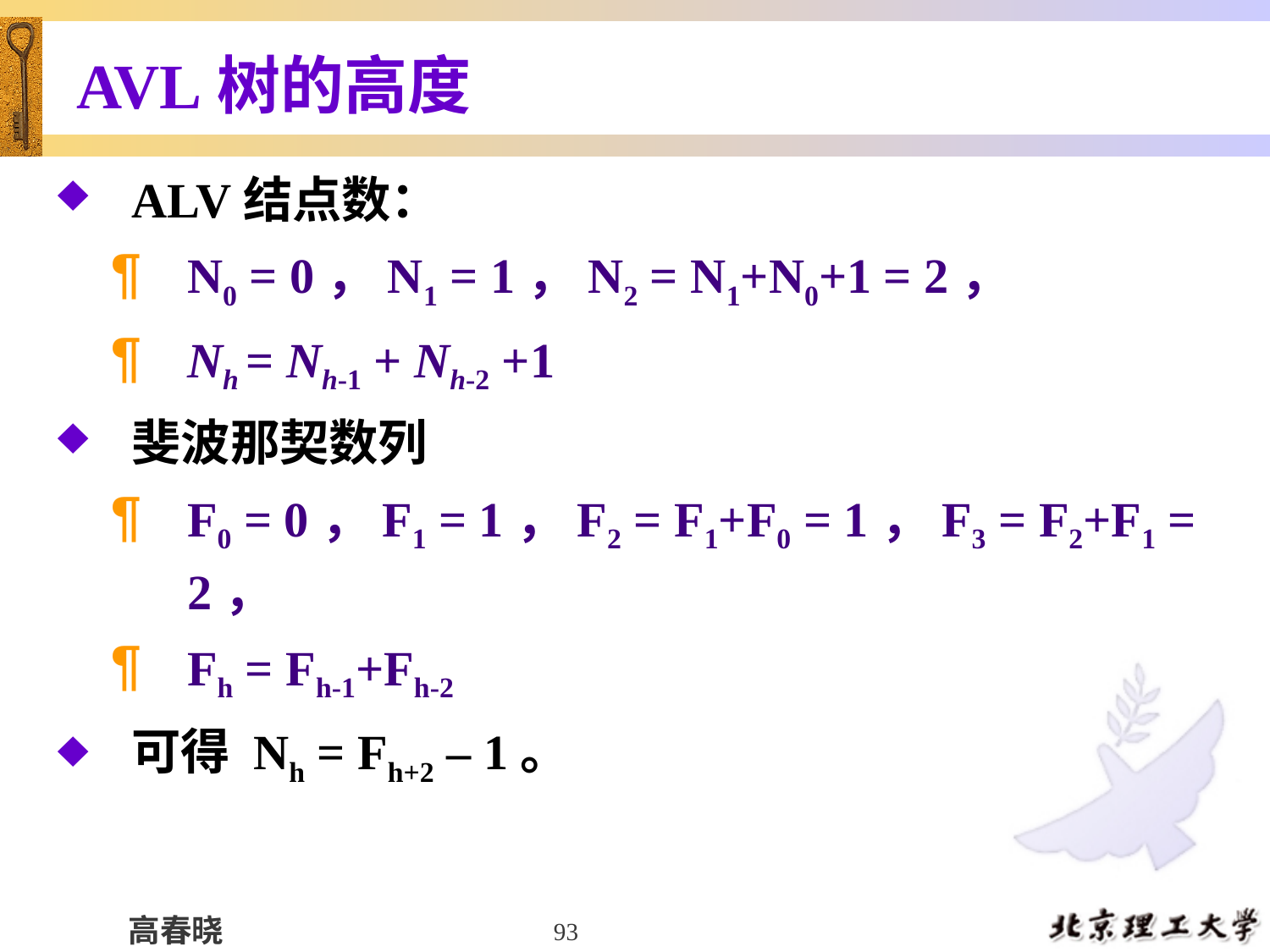

# AVL树的高度
ALV结点数：
N0 = 0，N1 = 1，N2 = N1+N0+1 = 2，
Nh = Nh-1 + Nh-2 +1
斐波那契数列
F0 = 0，F1 = 1，F2 = F1+F0 = 1，F3 = F2+F1 = 2，
Fh = Fh-1+Fh-2
可得 Nh = Fh+2 – 1。
93